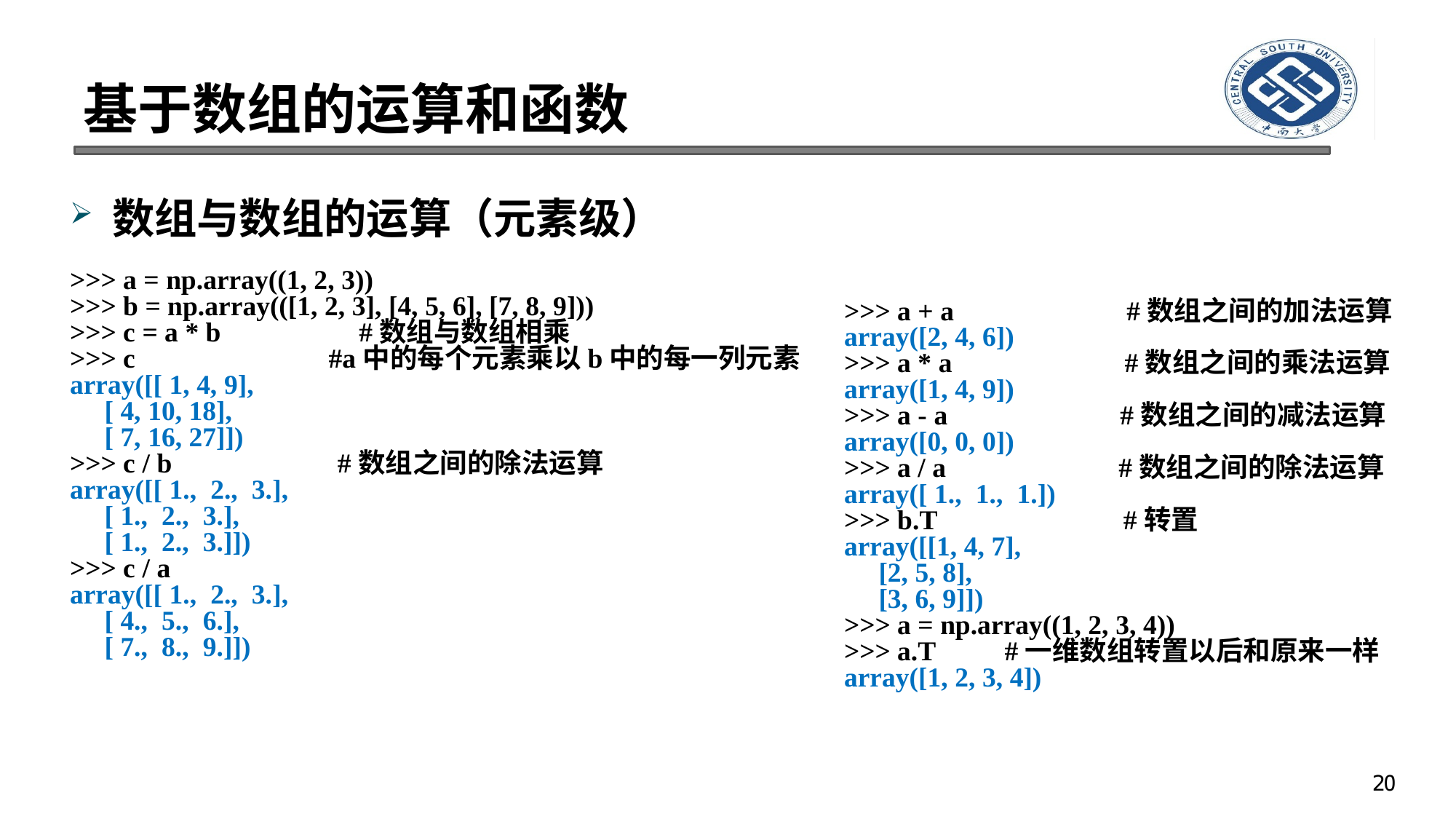

# 基于数组的运算和函数
数组与数组的运算（元素级）

>>> a = np.array((1, 2, 3))
>>> b = np.array(([1, 2, 3], [4, 5, 6], [7, 8, 9]))
>>> c = a * b                    #数组与数组相乘
>>> c                            #a中的每个元素乘以b中的每一列元素
array([[ 1, 4, 9],
     [ 4, 10, 18],
     [ 7, 16, 27]])
>>> c / b                        #数组之间的除法运算
array([[ 1.,  2.,  3.],
     [ 1.,  2.,  3.],
     [ 1.,  2.,  3.]])
>>> c / a
array([[ 1.,  2.,  3.],
     [ 4.,  5.,  6.],
     [ 7.,  8.,  9.]])

>>> a + a                         #数组之间的加法运算
array([2, 4, 6])
>>> a * a                         #数组之间的乘法运算
array([1, 4, 9])
>>> a - a                         #数组之间的减法运算
array([0, 0, 0])
>>> a / a                         #数组之间的除法运算
array([ 1.,  1.,  1.])
>>> b.T                           #转置
array([[1, 4, 7],
     [2, 5, 8],
     [3, 6, 9]])
>>> a = np.array((1, 2, 3, 4))
>>> a.T          #一维数组转置以后和原来一样
array([1, 2, 3, 4])

20